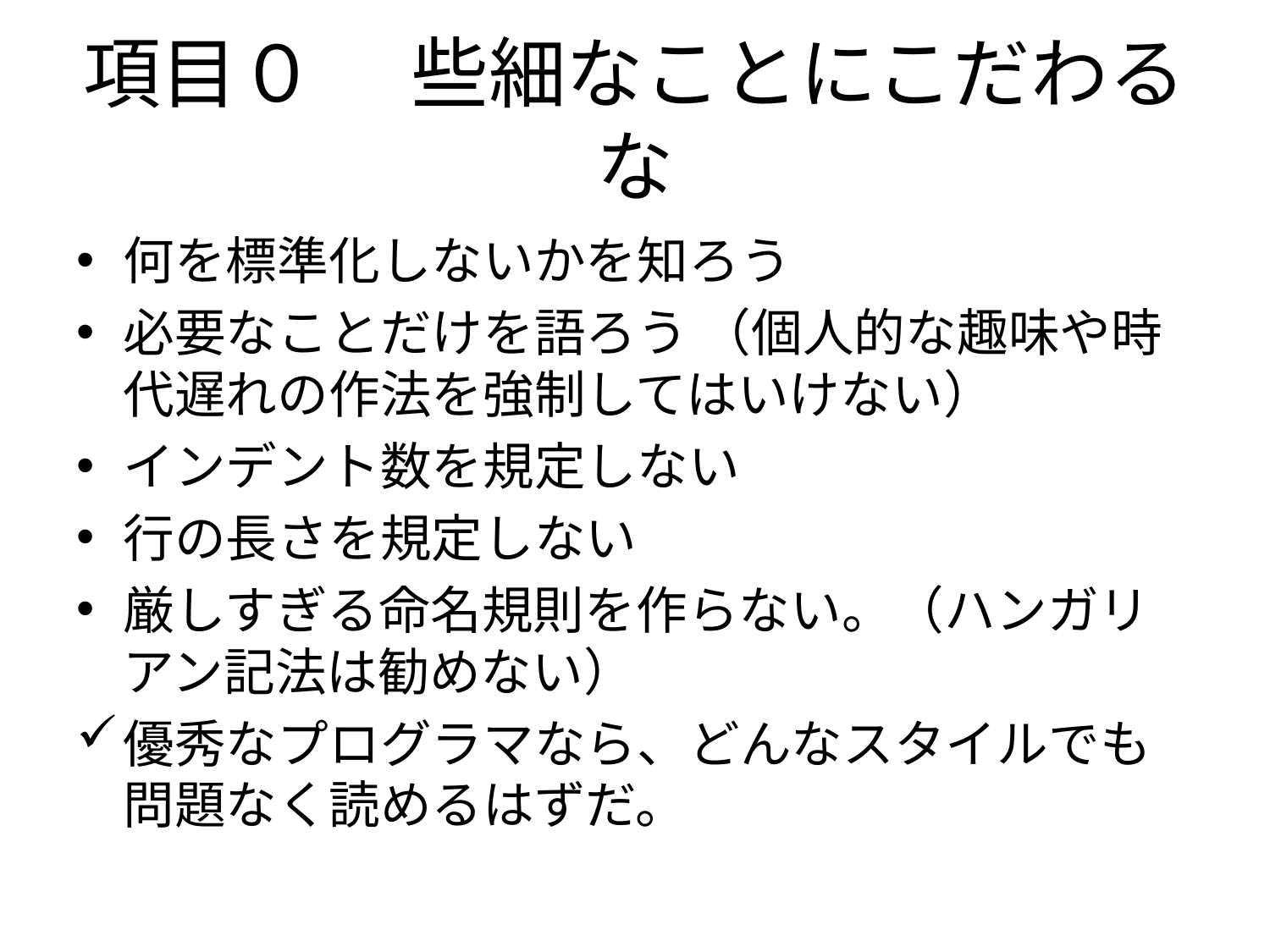

# 項目０ 　些細なことにこだわるな
何を標準化しないかを知ろう
必要なことだけを語ろう （個人的な趣味や時代遅れの作法を強制してはいけない）
インデント数を規定しない
行の長さを規定しない
厳しすぎる命名規則を作らない。（ハンガリアン記法は勧めない）
優秀なプログラマなら、どんなスタイルでも問題なく読めるはずだ。